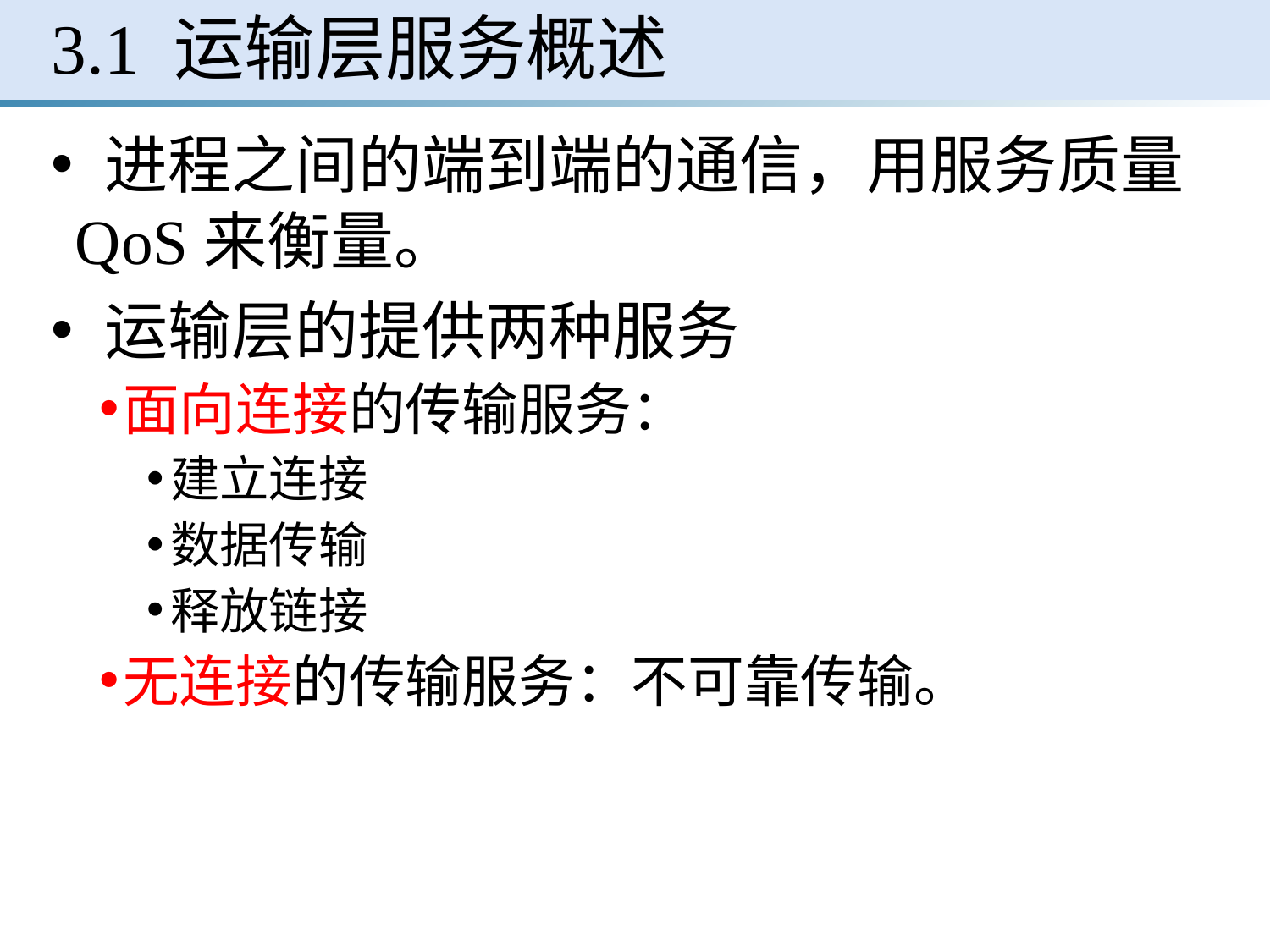

# 3.1 运输层服务概述
 进程之间的端到端的通信，用服务质量QoS来衡量。
 运输层的提供两种服务
面向连接的传输服务：
建立连接
数据传输
释放链接
无连接的传输服务：不可靠传输。